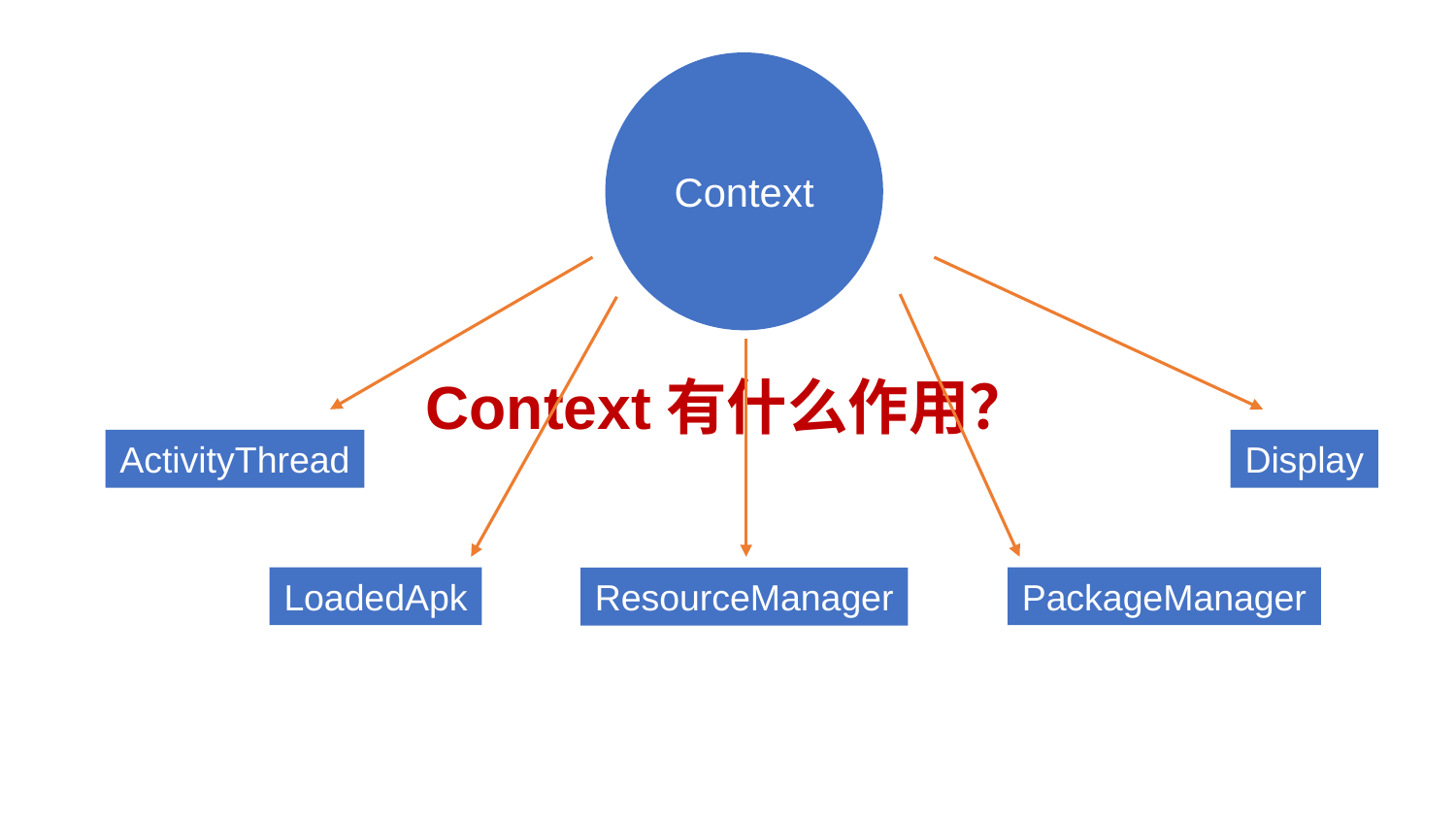

Context
Context有什么作用？
ActivityThread
Display
LoadedApk
PackageManager
ResourceManager